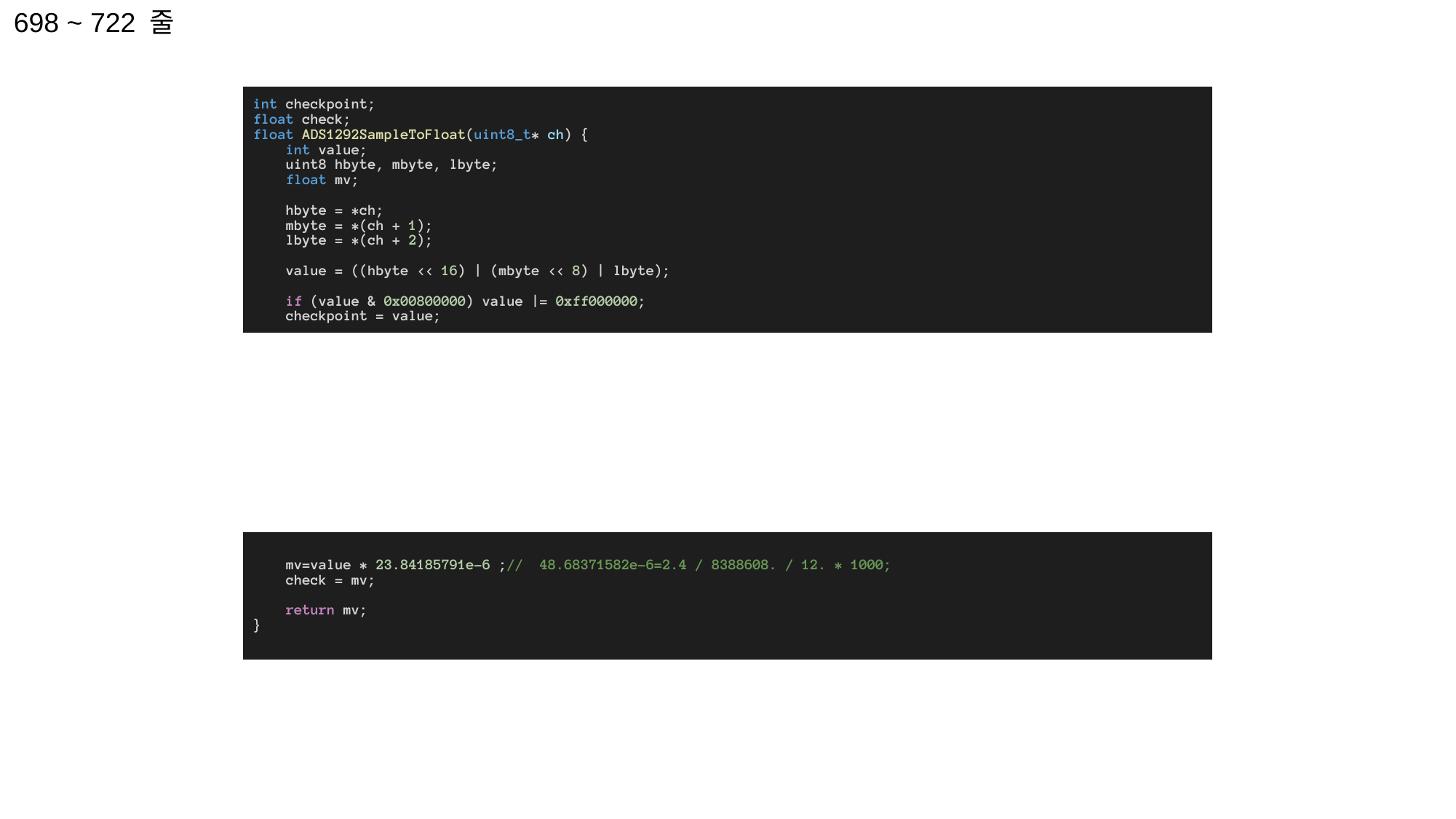

698 ~ 722 줄
| int checkpoint; float check; float ADS1292SampleToFloat(uint8\_t\* ch) {     int value;     uint8 hbyte, mbyte, lbyte;     float mv;     hbyte = \*ch;     mbyte = \*(ch + 1);     lbyte = \*(ch + 2);     value = ((hbyte << 16) | (mbyte << 8) | lbyte);     if (value & 0x00800000) value |= 0xff000000;     checkpoint = value; |
| --- |
| mv=value \* 23.84185791e-6 ;//  48.68371582e-6=2.4 / 8388608. / 12. \* 1000;     check = mv;     return mv; } |
| --- |